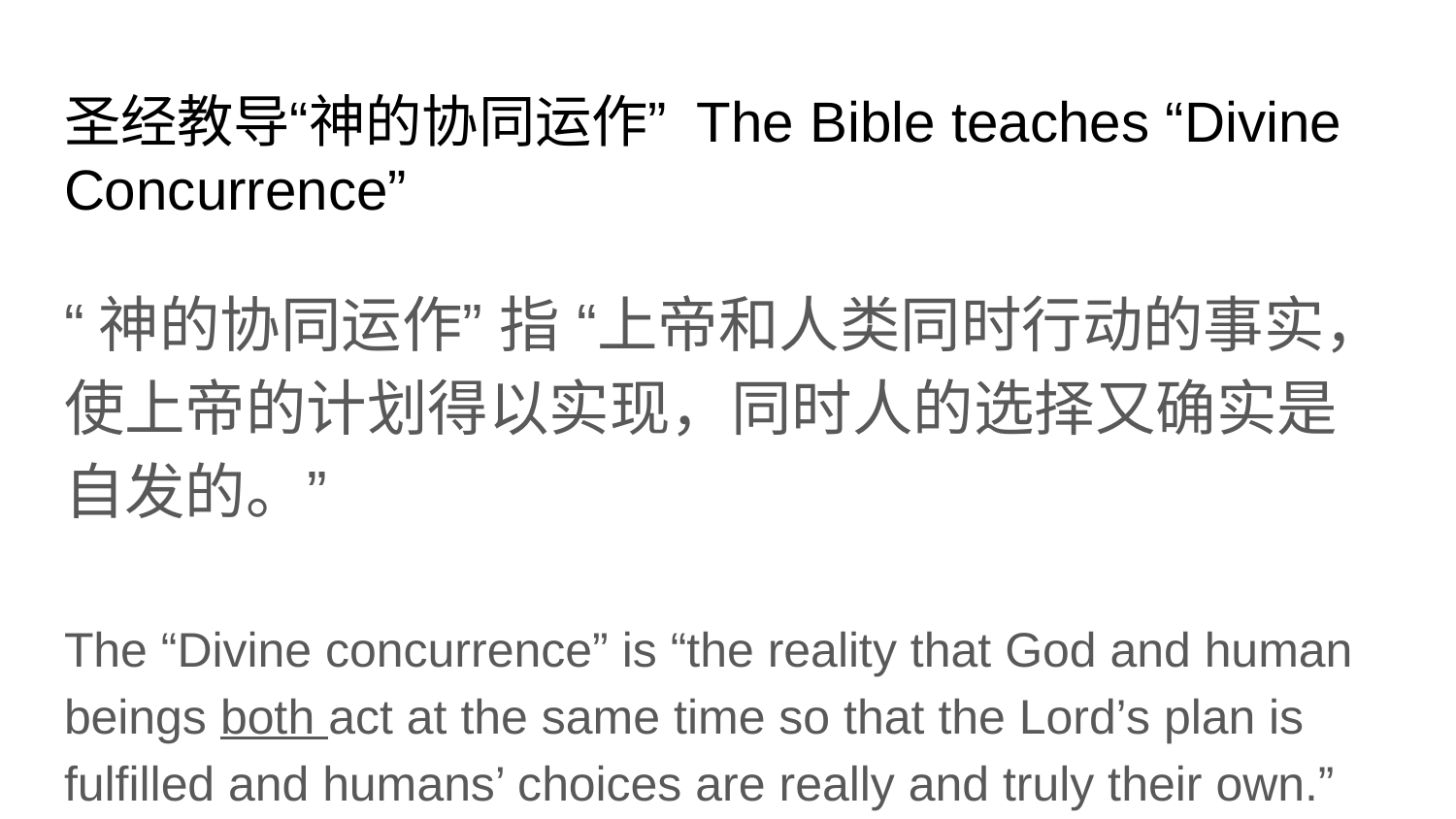

# 圣经教导“神的协同运作” The Bible teaches “Divine Concurrence”
“神的协同运作” 指 “上帝和人类同时行动的事实，使上帝的计划得以实现，同时人的选择又确实是自发的。”

The “Divine concurrence” is “the reality that God and human beings both act at the same time so that the Lord’s plan is fulfilled and humans’ choices are really and truly their own.”